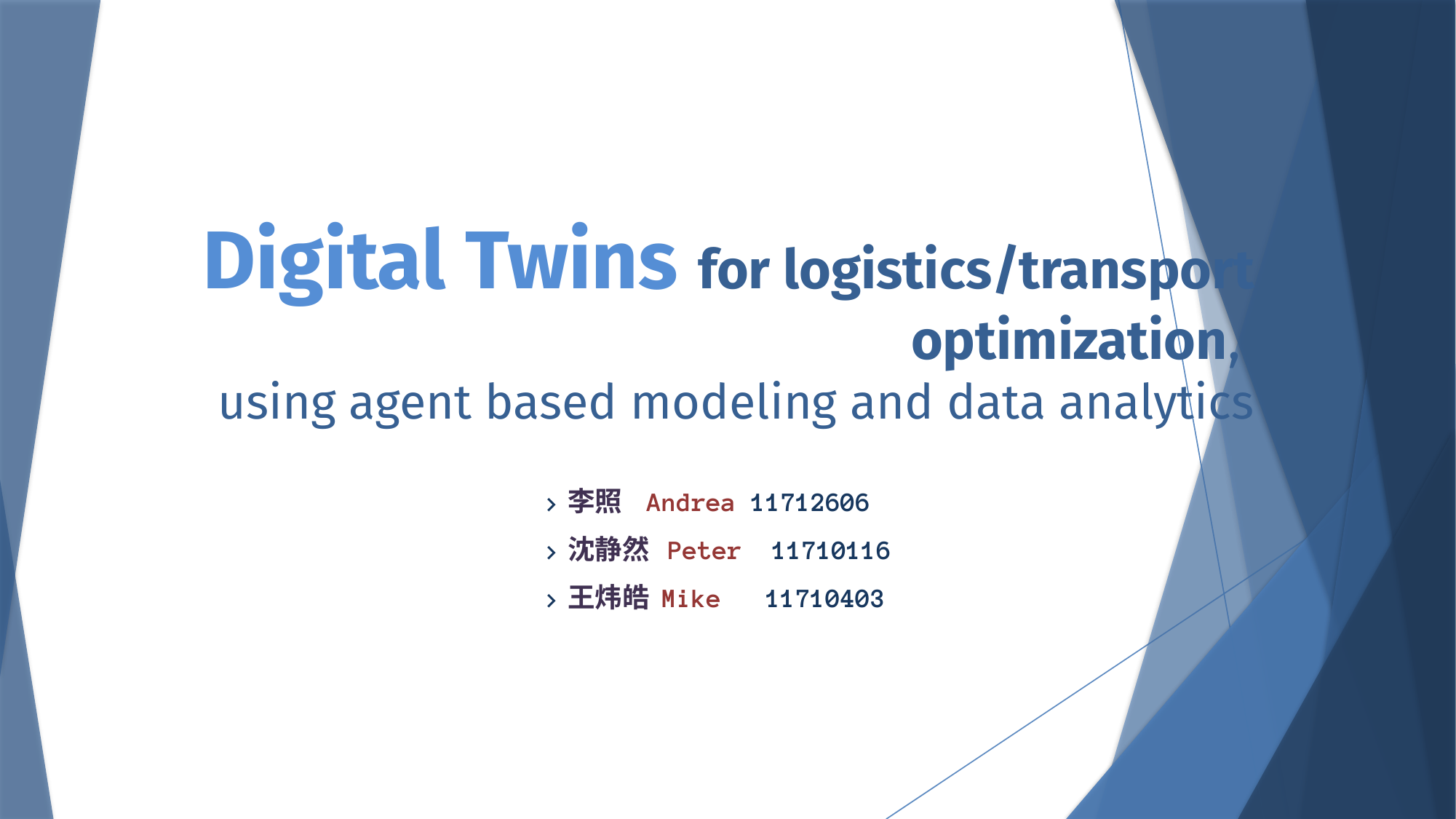

# Digital Twins for logistics/transport optimization, using agent based modeling and data analytics
>李照   Andrea 11712606
>沈静然  Peter  11710116
>王炜皓 Mike   11710403